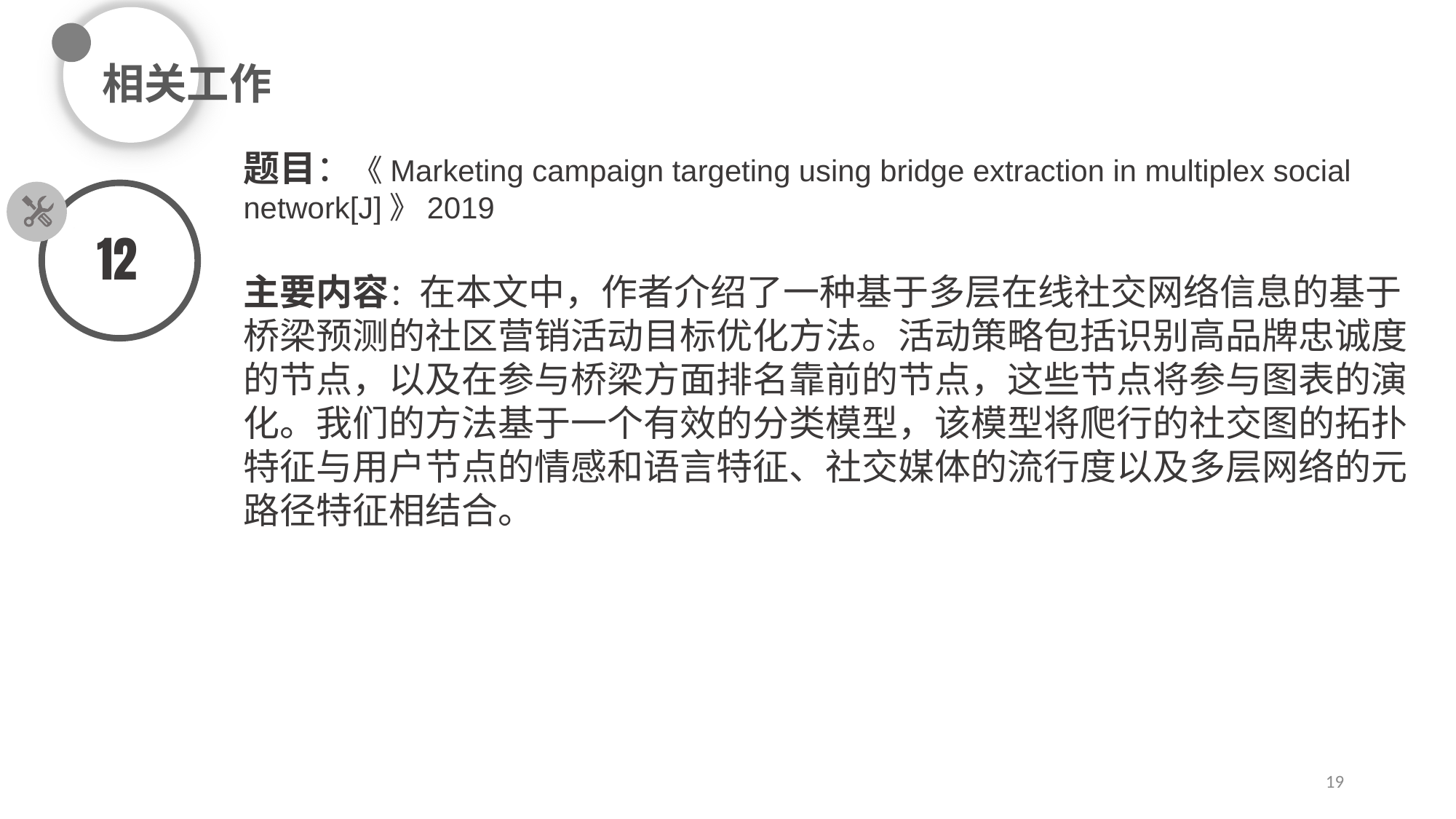

相关工作
题目：《Marketing campaign targeting using bridge extraction in multiplex social network[J]》2019

主要内容：在本文中，作者介绍了一种基于多层在线社交网络信息的基于桥梁预测的社区营销活动目标优化方法。活动策略包括识别高品牌忠诚度的节点，以及在参与桥梁方面排名靠前的节点，这些节点将参与图表的演化。我们的方法基于一个有效的分类模型，该模型将爬行的社交图的拓扑特征与用户节点的情感和语言特征、社交媒体的流行度以及多层网络的元路径特征相结合。

12
19